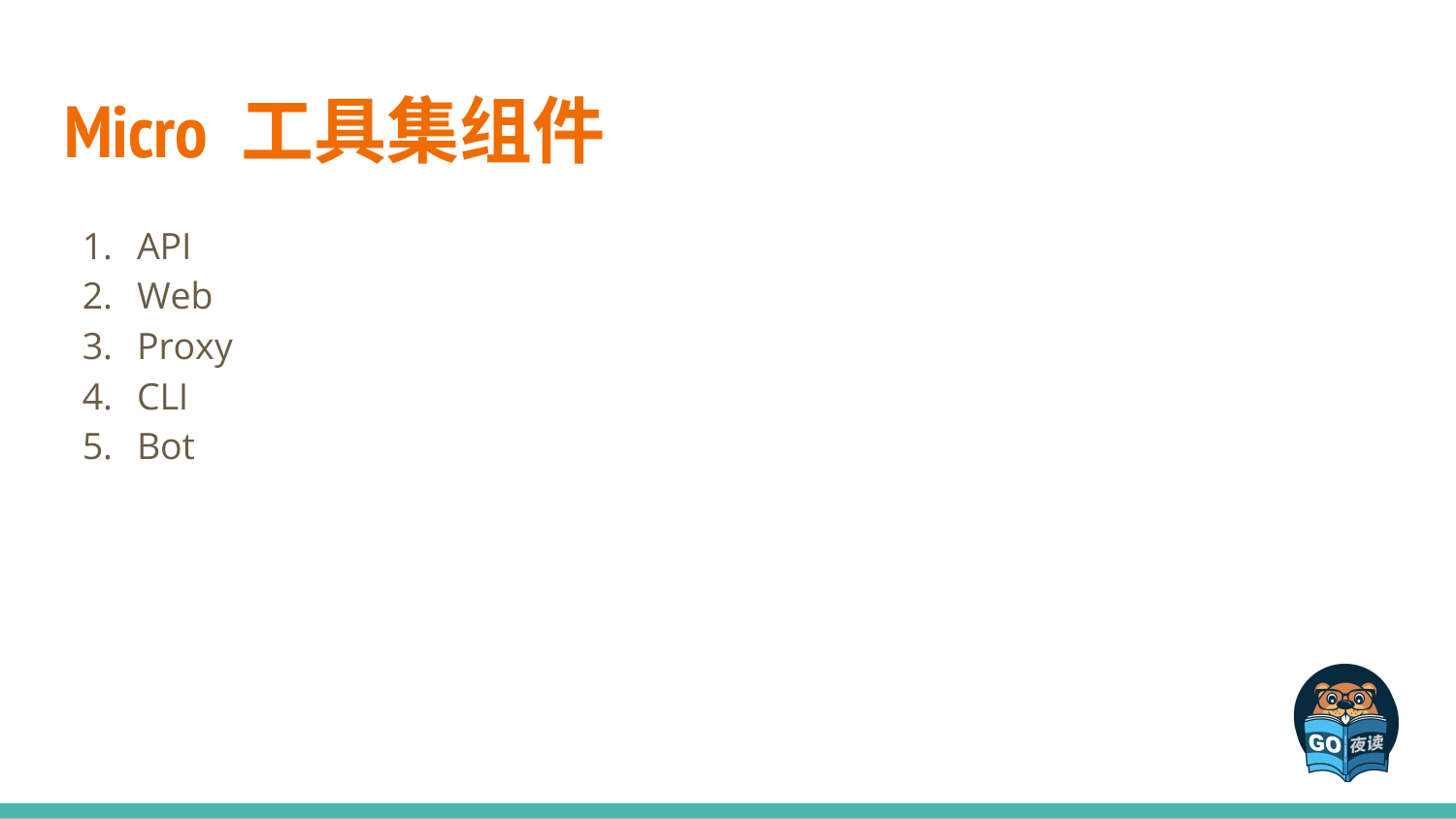

# Micro 工具集组件
API
Web
Proxy
CLI
Bot